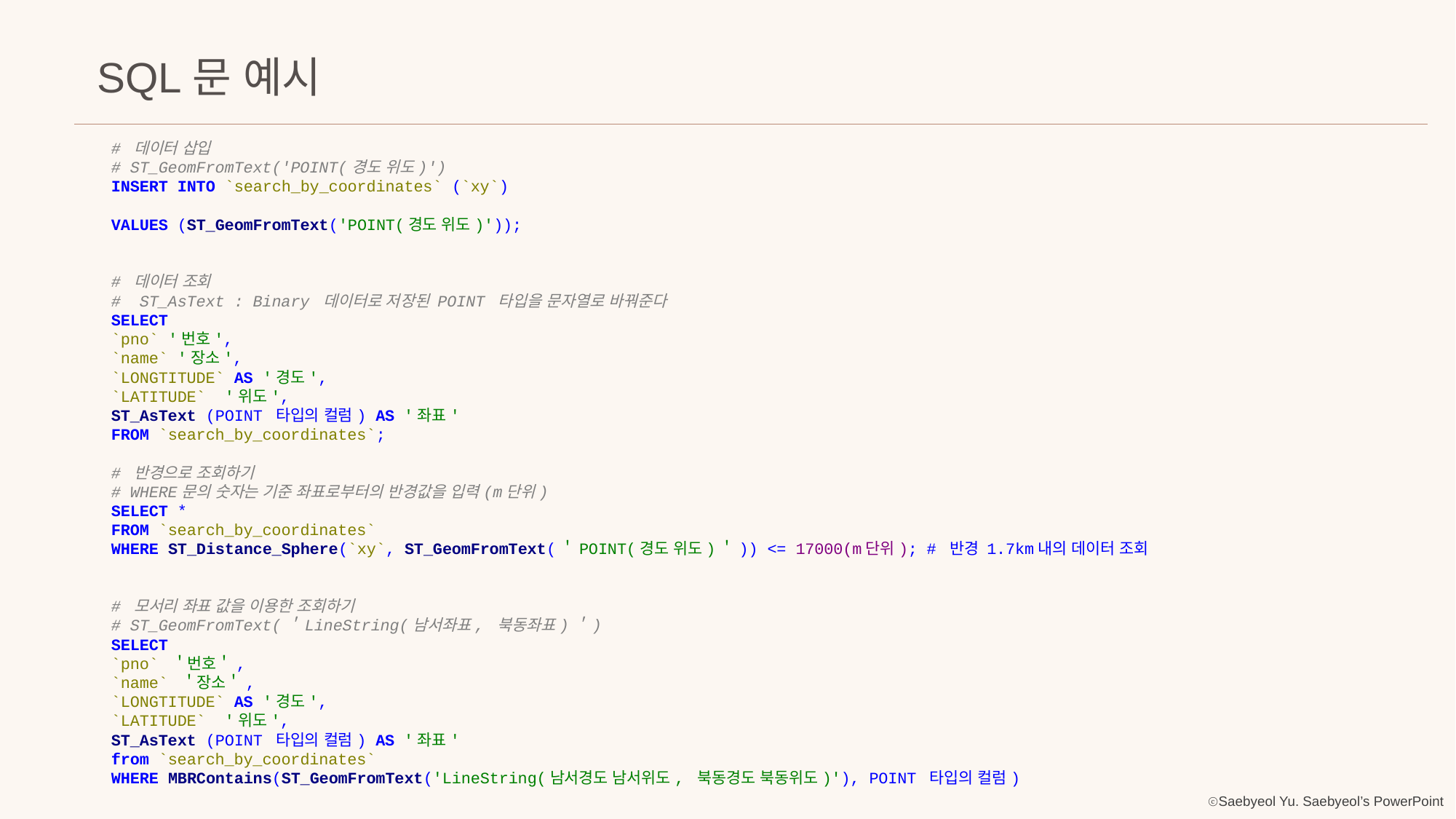

SQL문 예시
# 데이터 삽입
# ST_GeomFromText('POINT(경도 위도)')
INSERT INTO `search_by_coordinates` (`xy`)

VALUES (ST_GeomFromText('POINT(경도 위도)'));

# 데이터 조회
#  ST_AsText : Binary 데이터로 저장된 POINT 타입을 문자열로 바꿔준다
SELECT
`pno` '번호',
`name` '장소',
`LONGTITUDE` AS '경도',
`LATITUDE`  '위도',
ST_AsText (POINT 타입의 컬럼) AS '좌표'
FROM `search_by_coordinates`;

# 반경으로 조회하기
# WHERE문의 숫자는 기준 좌표로부터의 반경값을 입력(m단위)
SELECT *
FROM `search_by_coordinates`
WHERE ST_Distance_Sphere(`xy`, ST_GeomFromText(＇POINT(경도 위도)＇)) <= 17000(m단위); # 반경 1.7km내의 데이터 조회

# 모서리 좌표 값을 이용한 조회하기
# ST_GeomFromText(＇LineString(남서좌표, 북동좌표)＇)
SELECT
`pno` ＇번호＇,
`name` ＇장소＇,
`LONGTITUDE` AS '경도',
`LATITUDE`  '위도',
ST_AsText (POINT 타입의 컬럼) AS '좌표'
from `search_by_coordinates`
WHERE MBRContains(ST_GeomFromText('LineString(남서경도 남서위도, 북동경도 북동위도)'), POINT 타입의 컬럼)